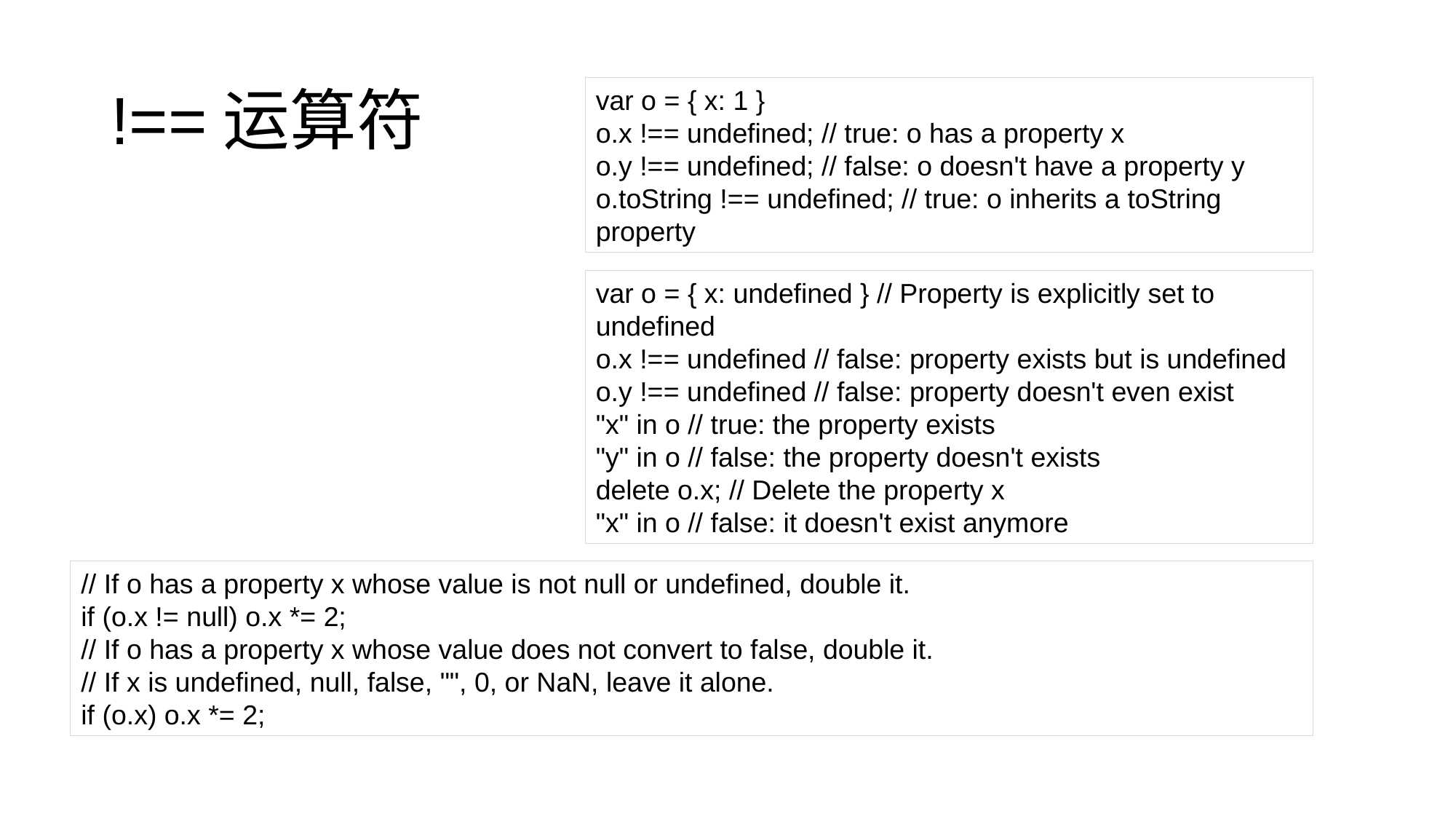

# !==运算符
var o = { x: 1 }
o.x !== undefined; // true: o has a property x
o.y !== undefined; // false: o doesn't have a property y
o.toString !== undefined; // true: o inherits a toString property

var o = { x: undefined } // Property is explicitly set to undefined
o.x !== undefined // false: property exists but is undefined
o.y !== undefined // false: property doesn't even exist
"x" in o // true: the property exists
"y" in o // false: the property doesn't exists
delete o.x; // Delete the property x
"x" in o // false: it doesn't exist anymore
// If o has a property x whose value is not null or undefined, double it.
if (o.x != null) o.x *= 2;
// If o has a property x whose value does not convert to false, double it.
// If x is undefined, null, false, "", 0, or NaN, leave it alone.
if (o.x) o.x *= 2;